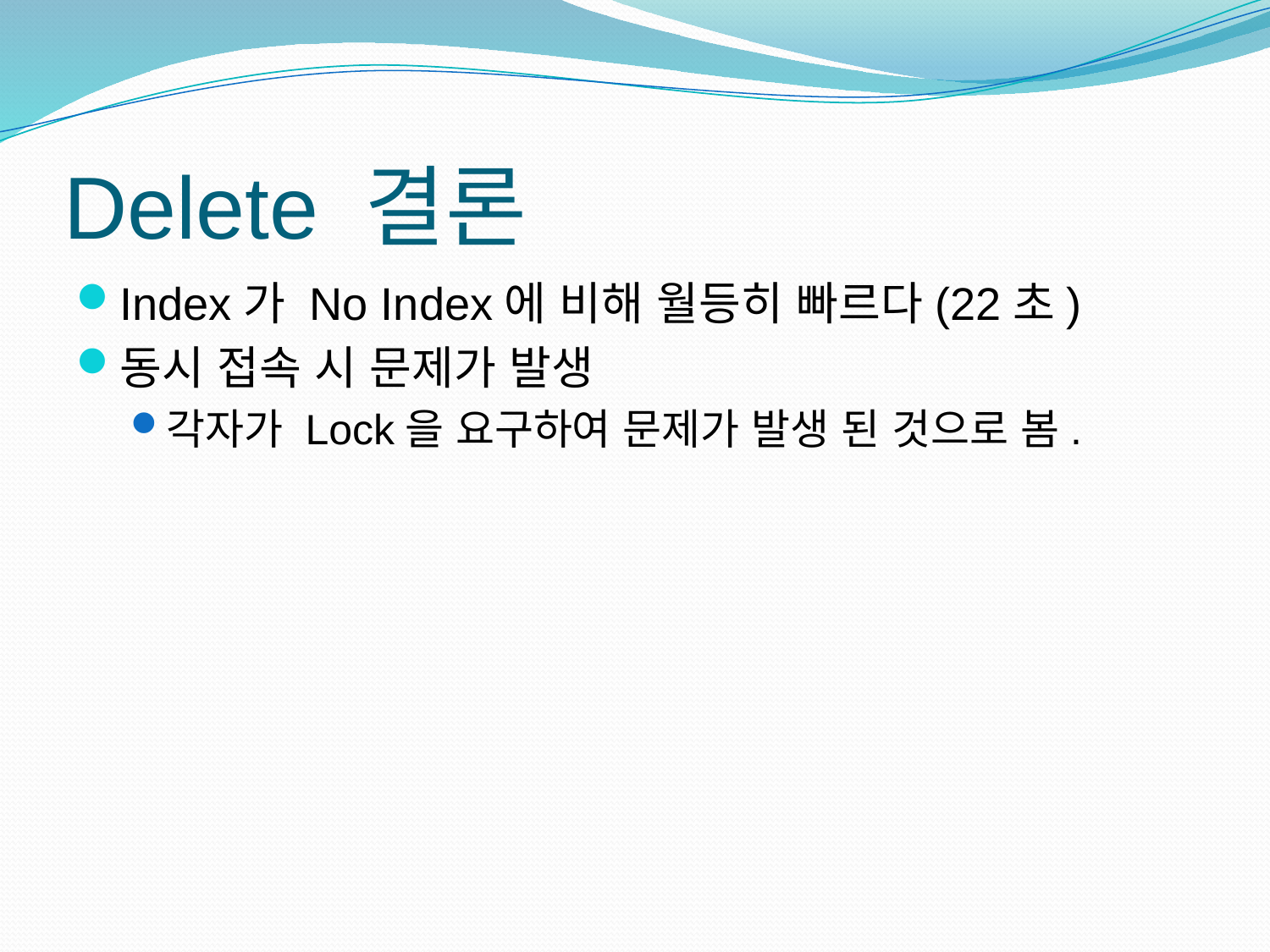

# Delete 결론
Index가 No Index에 비해 월등히 빠르다(22초)
동시 접속 시 문제가 발생
각자가 Lock을 요구하여 문제가 발생 된 것으로 봄.